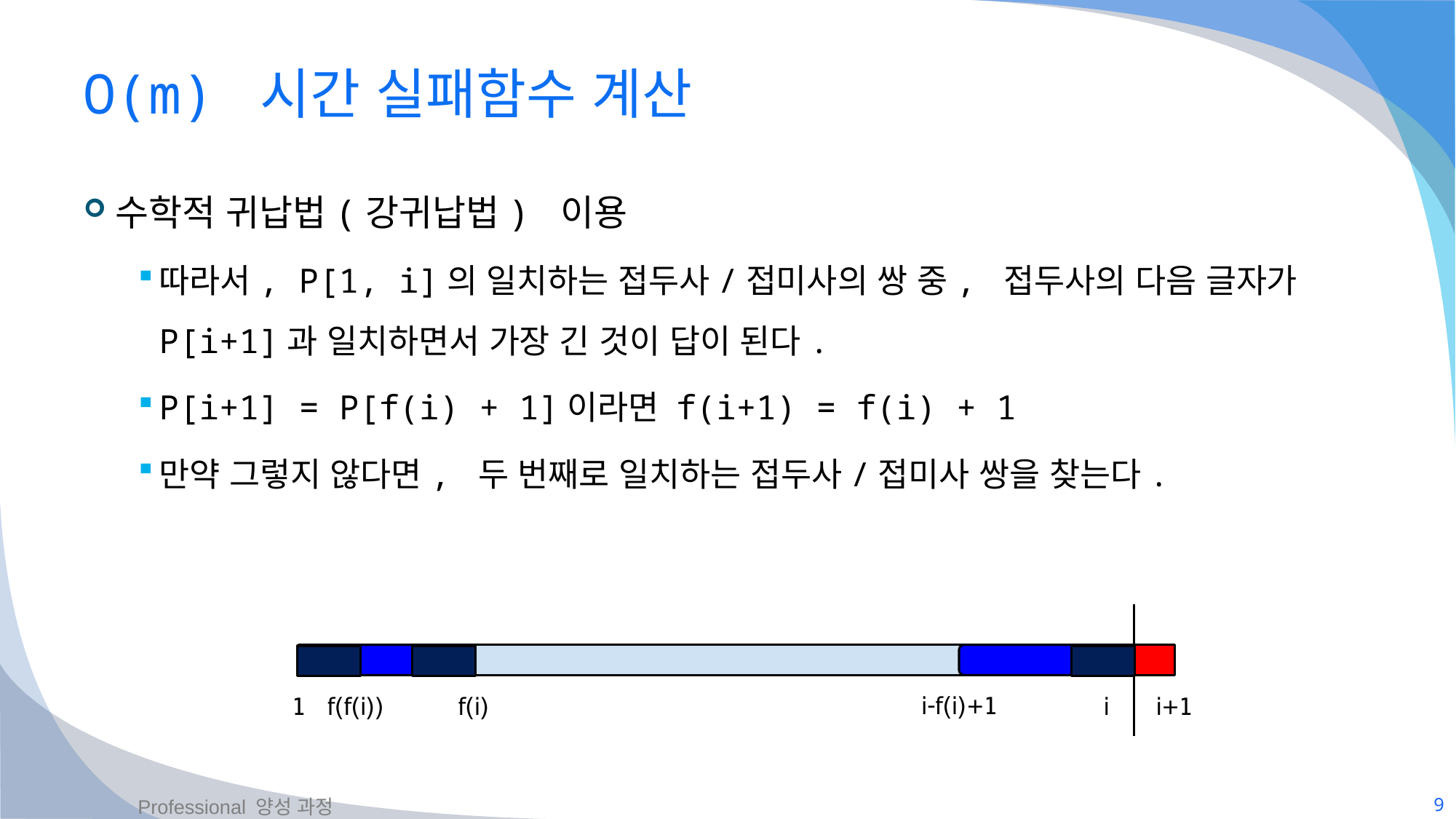

# O(m) 시간 실패함수 계산
수학적 귀납법(강귀납법) 이용
따라서, P[1, i]의 일치하는 접두사/접미사의 쌍 중, 접두사의 다음 글자가 P[i+1]과 일치하면서 가장 긴 것이 답이 된다.
P[i+1] = P[f(i) + 1]이라면 f(i+1) = f(i) + 1
만약 그렇지 않다면, 두 번째로 일치하는 접두사/접미사 쌍을 찾는다.

i-f(i)+1
1
f(i)
i+1
f(f(i))
i

9
Professional 양성 과정